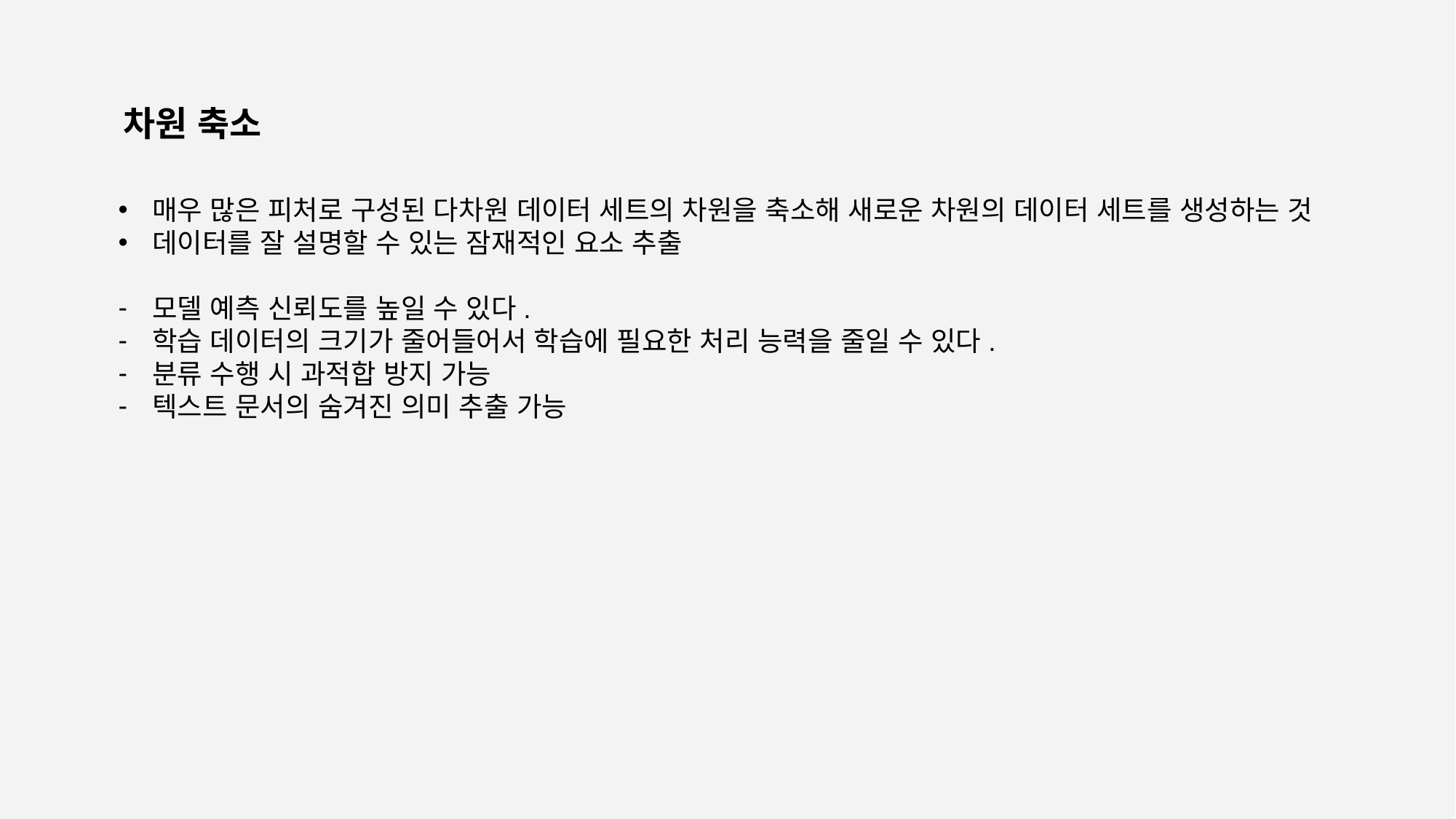

차원 축소
매우 많은 피처로 구성된 다차원 데이터 세트의 차원을 축소해 새로운 차원의 데이터 세트를 생성하는 것
데이터를 잘 설명할 수 있는 잠재적인 요소 추출

모델 예측 신뢰도를 높일 수 있다.
학습 데이터의 크기가 줄어들어서 학습에 필요한 처리 능력을 줄일 수 있다.
분류 수행 시 과적합 방지 가능
텍스트 문서의 숨겨진 의미 추출 가능